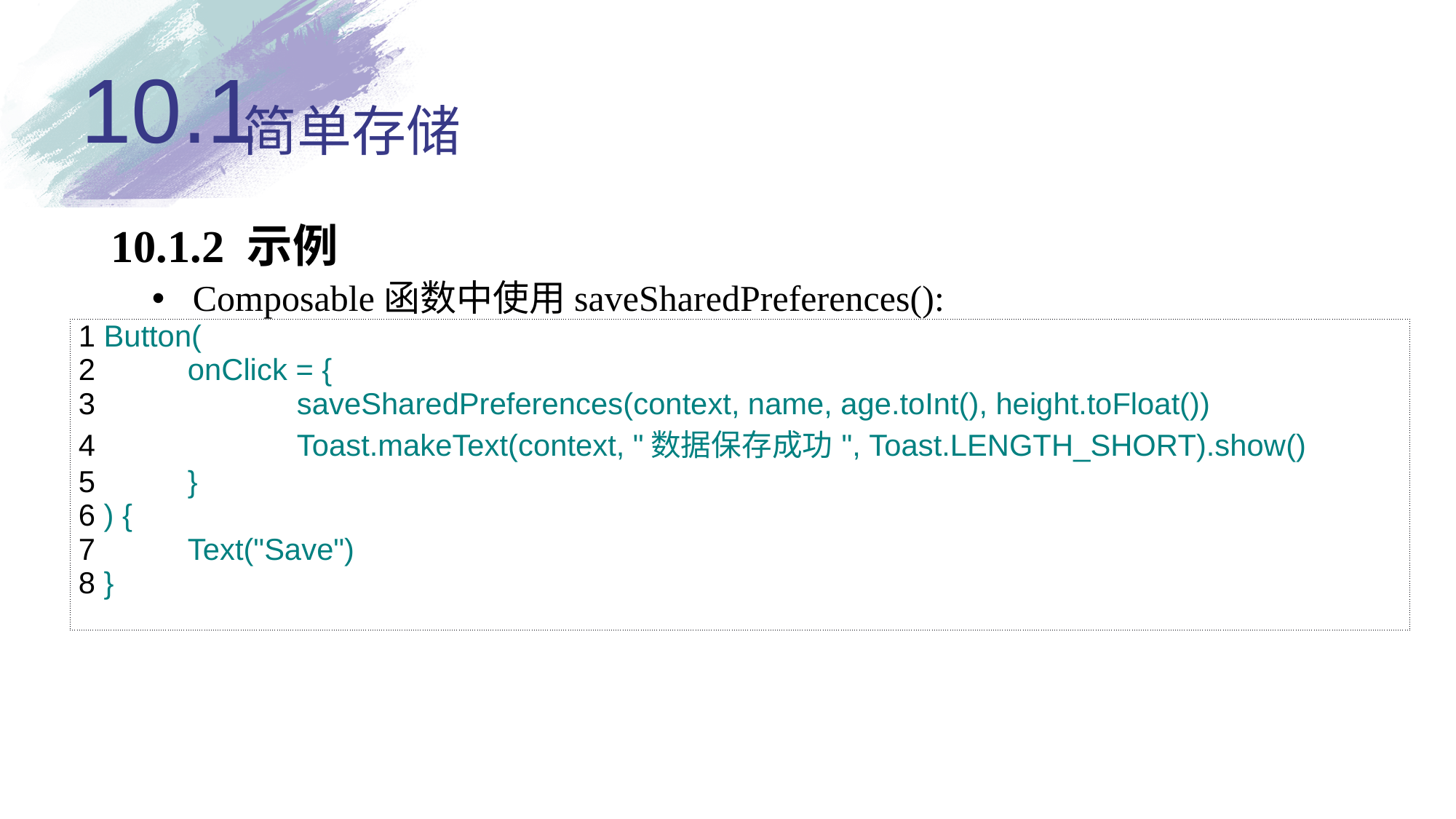

10.1
# 简单存储
10.1.2 示例
Composable函数中使用saveSharedPreferences():
| 1 Button( 2  onClick = { 3  saveSharedPreferences(context, name, age.toInt(), height.toFloat()) 4  Toast.makeText(context, "数据保存成功", Toast.LENGTH\_SHORT).show() 5  } 6 ) { 7  Text("Save") 8 } |
| --- |